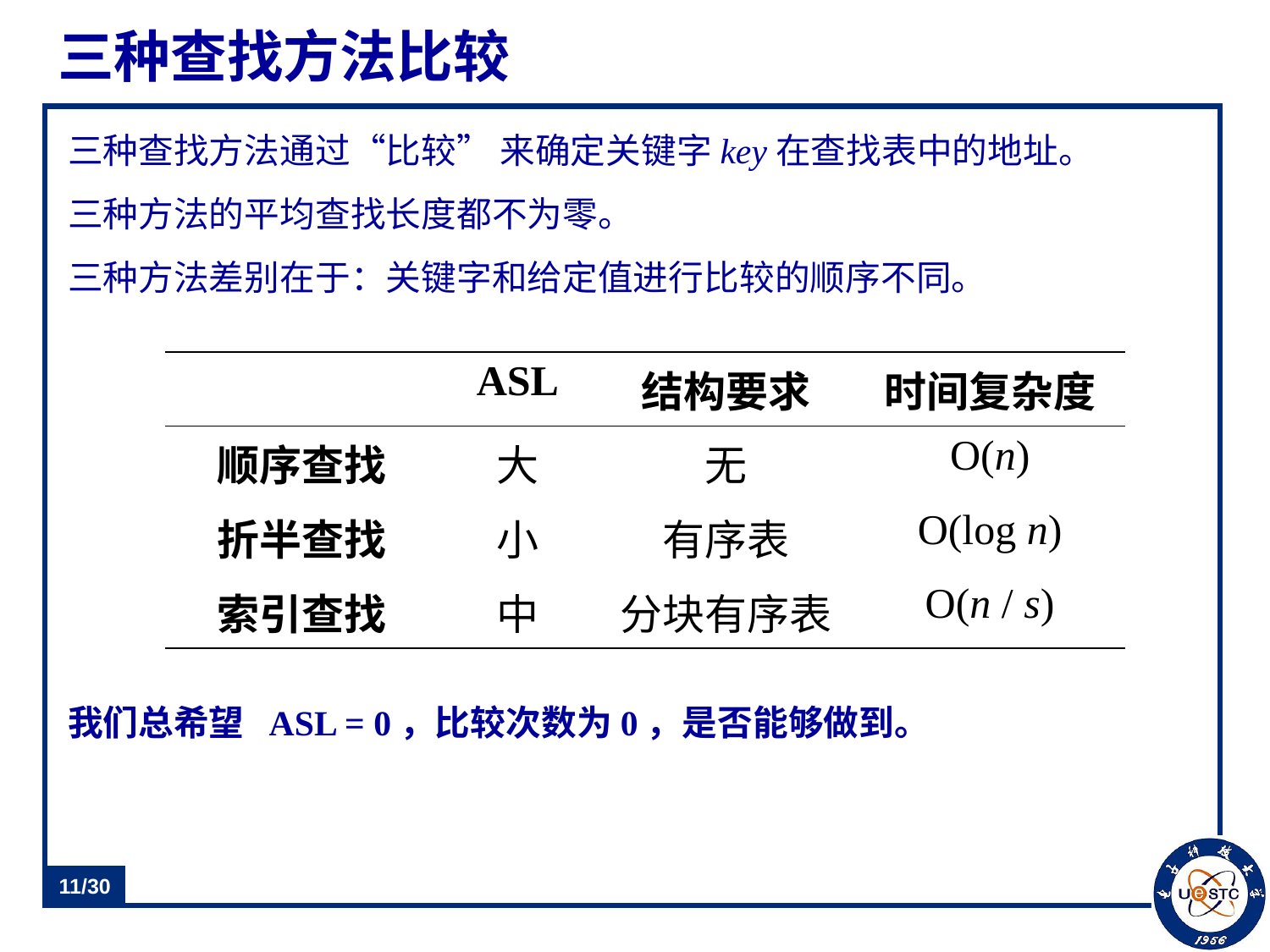

# 三种查找方法比较
三种查找方法通过“比较” 来确定关键字key在查找表中的地址。
三种方法的平均查找长度都不为零。
三种方法差别在于：关键字和给定值进行比较的顺序不同。

我们总希望  ASL = 0，比较次数为0，是否能够做到。

|  | ASL | 结构要求 | 时间复杂度 |
| --- | --- | --- | --- |
| 顺序查找 | 大 | 无 | O(n) |
| 折半查找 | 小 | 有序表 | O(log n) |
| 索引查找 | 中 | 分块有序表 | O(n / s) |
11/30